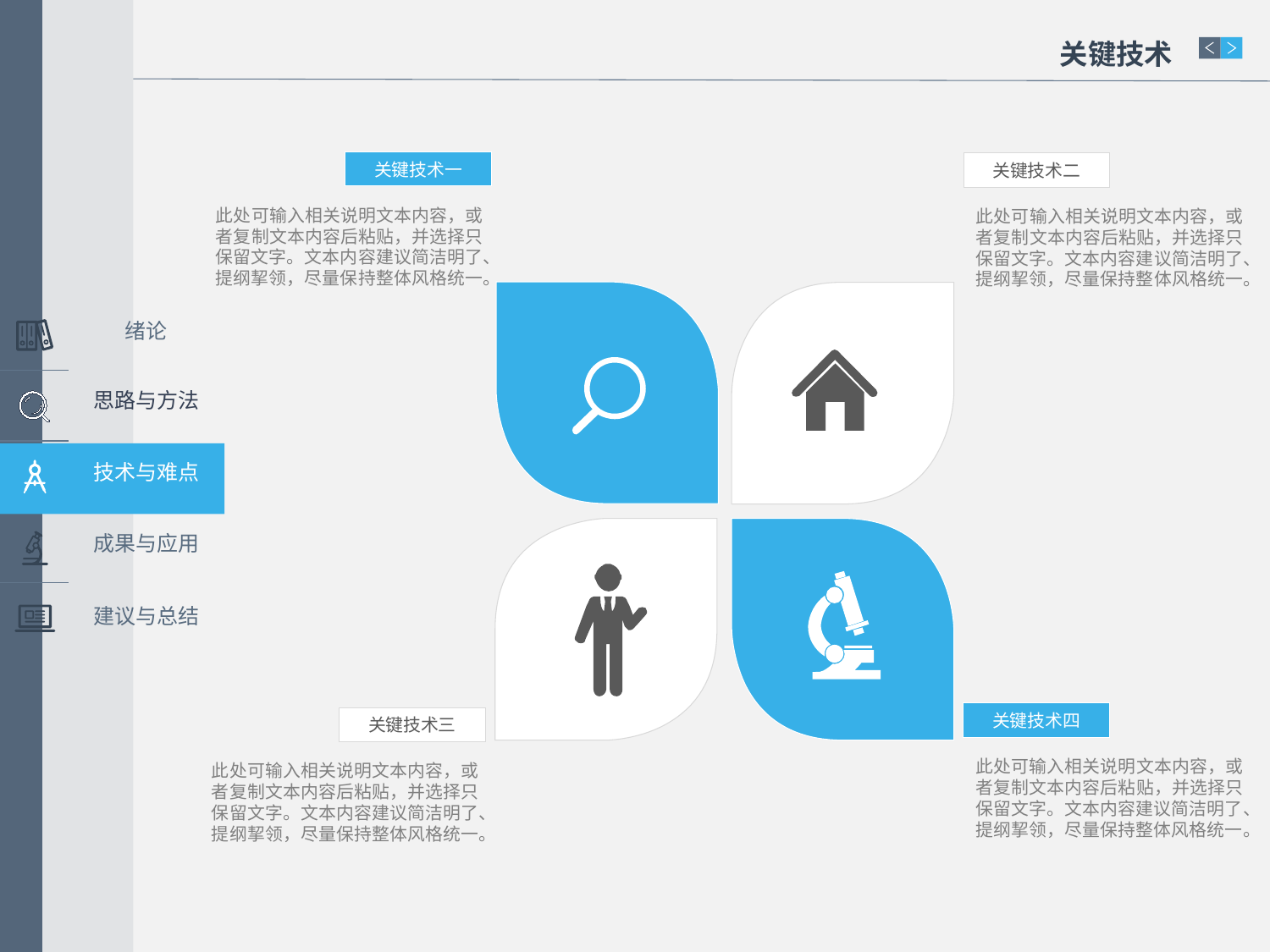

关键技术

关键技术一
关键技术二
此处可输入相关说明文本内容，或者复制文本内容后粘贴，并选择只保留文字。文本内容建议简洁明了、提纲挈领，尽量保持整体风格统一。
此处可输入相关说明文本内容，或者复制文本内容后粘贴，并选择只保留文字。文本内容建议简洁明了、提纲挈领，尽量保持整体风格统一。

绪论

思路与方法

技术与难点

成果与应用

建议与总结

关键技术四
关键技术三
此处可输入相关说明文本内容，或者复制文本内容后粘贴，并选择只保留文字。文本内容建议简洁明了、提纲挈领，尽量保持整体风格统一。
此处可输入相关说明文本内容，或者复制文本内容后粘贴，并选择只保留文字。文本内容建议简洁明了、提纲挈领，尽量保持整体风格统一。